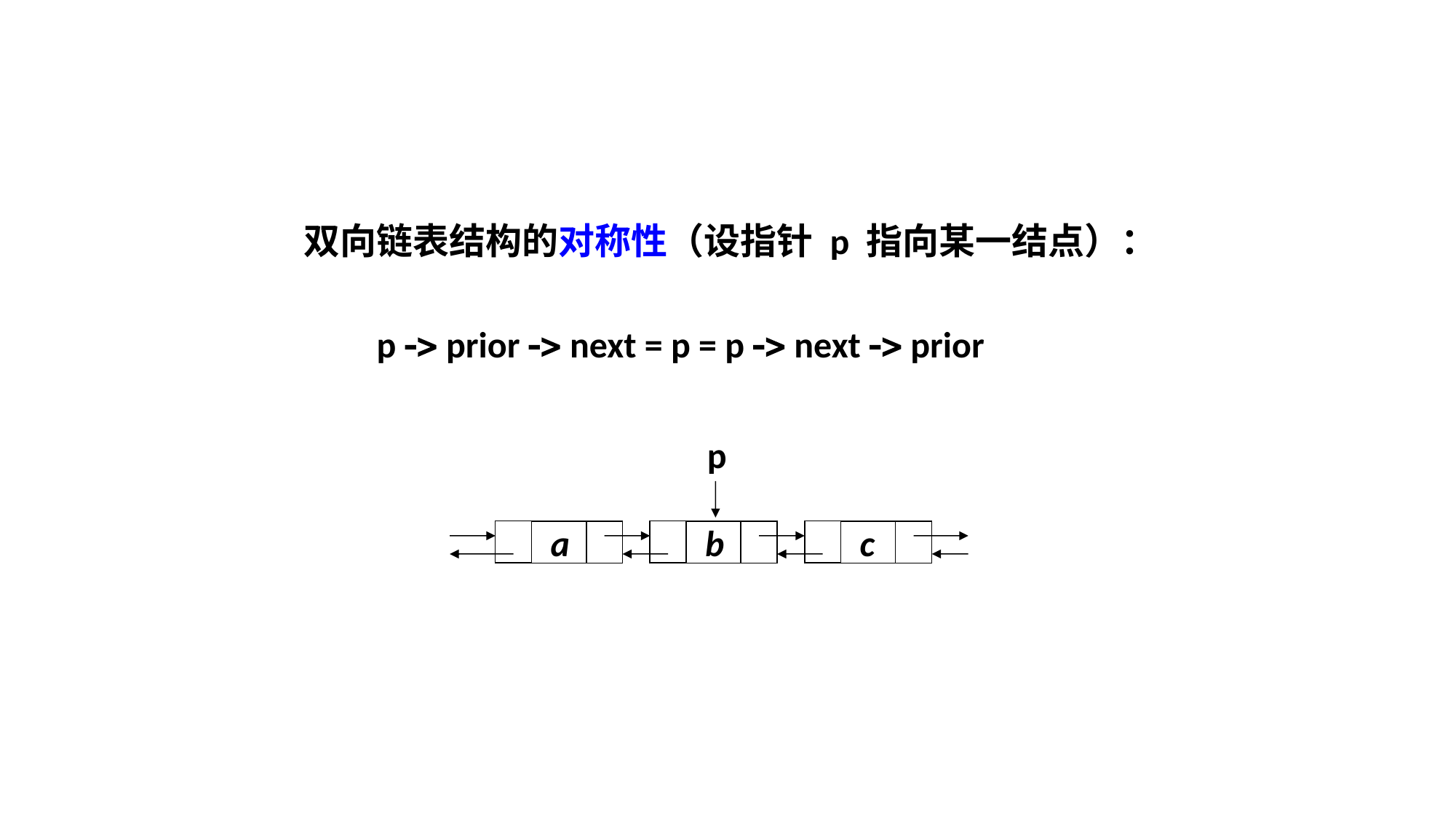

双向链表结构的对称性（设指针 p 指向某一结点）：
                  p −> prior −> next = p = p −> next −> prior
p

 a

 b

 c